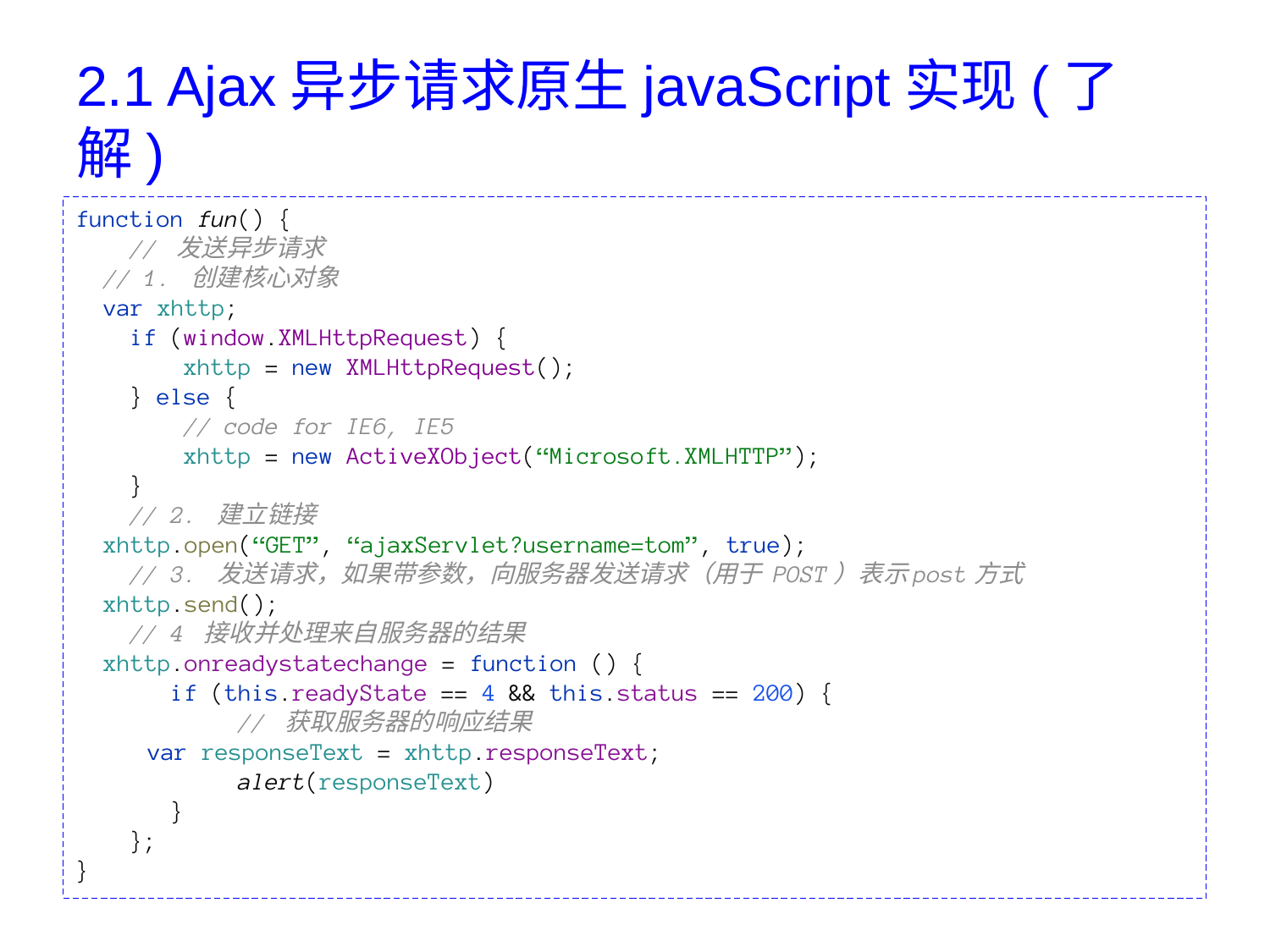

# 2.1 Ajax异步请求原生javaScript实现(了解)
function fun() {
    // 发送异步请求
    // 1. 创建核心对象
    var xhttp;
    if (window.XMLHttpRequest) {
        xhttp = new XMLHttpRequest();
    } else {
        // code for IE6, IE5
        xhttp = new ActiveXObject(“Microsoft.XMLHTTP”);
    }
    // 2. 建立链接
    xhttp.open(“GET”, “ajaxServlet?username=tom”, true);
    // 3. 发送请求，如果带参数，向服务器发送请求（用于 POST）表示post方式
    xhttp.send();
    // 4 接收并处理来自服务器的结果
    xhttp.onreadystatechange = function () {
       if (this.readyState == 4 && this.status == 200) {
            // 获取服务器的响应结果
            var responseText = xhttp.responseText;
            alert(responseText)
       }
    };
}